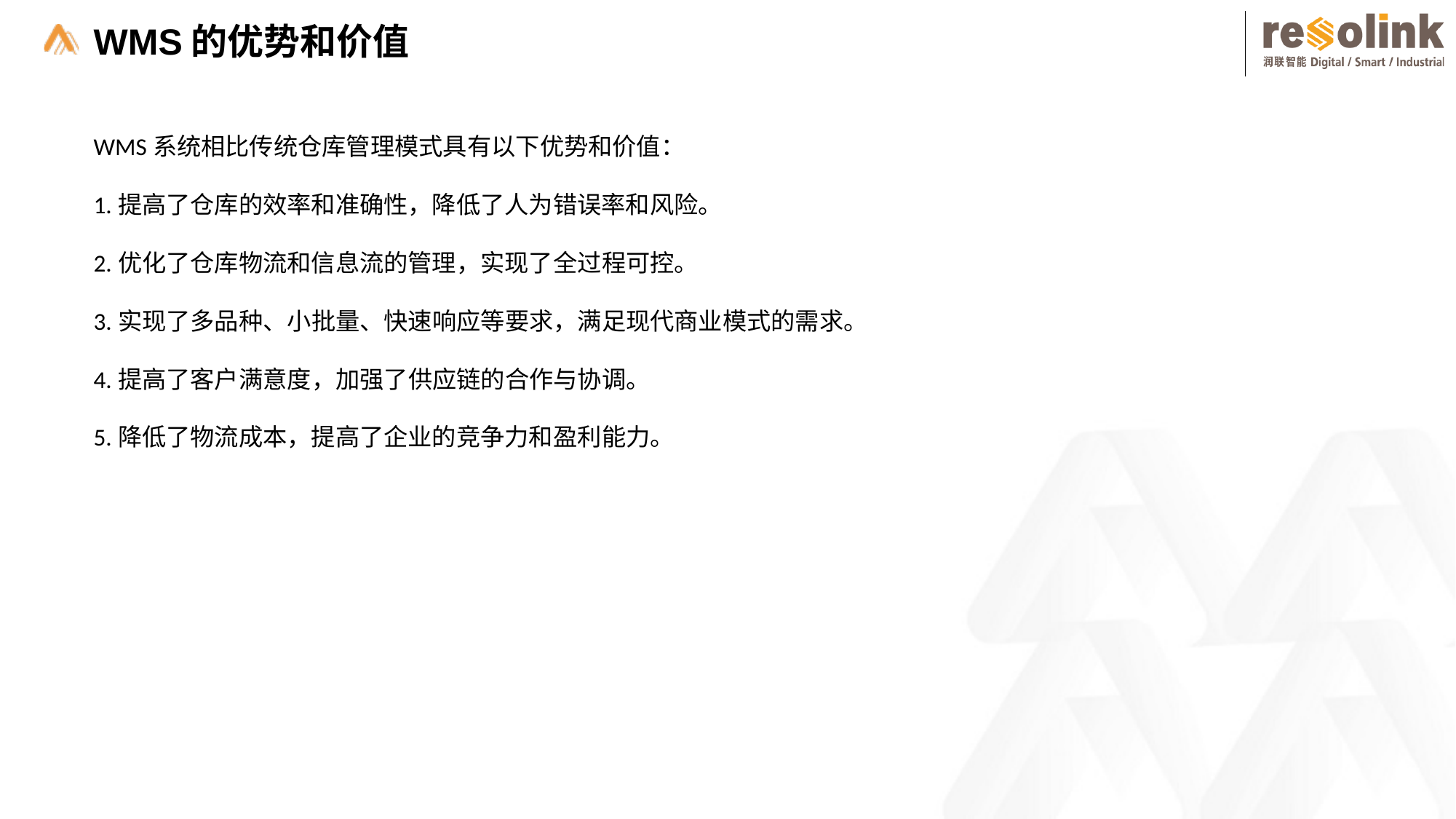

WMS的优势和价值
WMS系统相比传统仓库管理模式具有以下优势和价值：

1.提高了仓库的效率和准确性，降低了人为错误率和风险。

2.优化了仓库物流和信息流的管理，实现了全过程可控。

3.实现了多品种、小批量、快速响应等要求，满足现代商业模式的需求。

4.提高了客户满意度，加强了供应链的合作与协调。

5.降低了物流成本，提高了企业的竞争力和盈利能力。